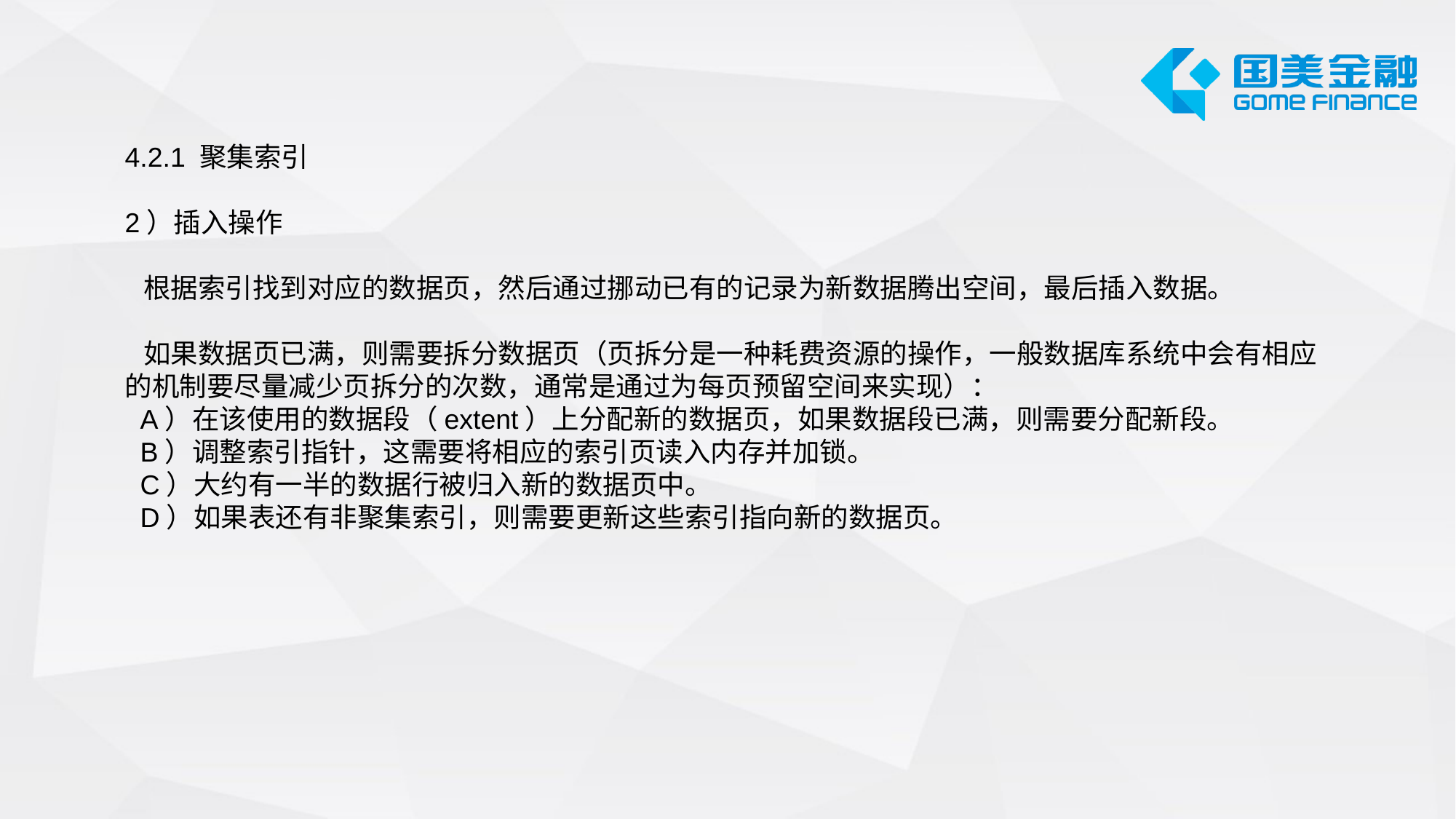

4.2.1 聚集索引

2）插入操作

  根据索引找到对应的数据页，然后通过挪动已有的记录为新数据腾出空间，最后插入数据。

  如果数据页已满，则需要拆分数据页（页拆分是一种耗费资源的操作，一般数据库系统中会有相应的机制要尽量减少页拆分的次数，通常是通过为每页预留空间来实现）：
  A）在该使用的数据段（extent）上分配新的数据页，如果数据段已满，则需要分配新段。
  B）调整索引指针，这需要将相应的索引页读入内存并加锁。
  C）大约有一半的数据行被归入新的数据页中。
  D）如果表还有非聚集索引，则需要更新这些索引指向新的数据页。